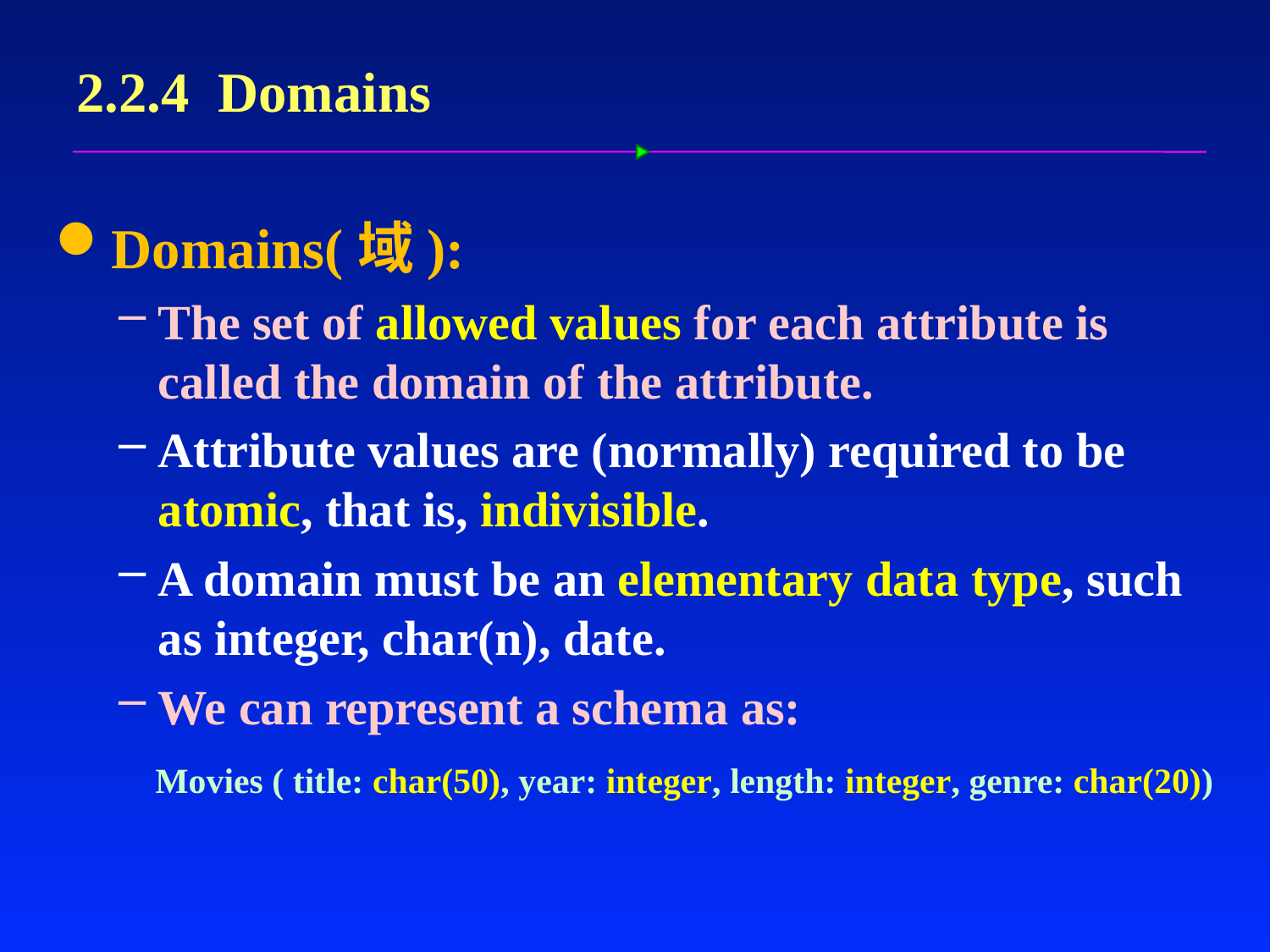

# 2.2.4  Domains

Domains(域):
The set of allowed values for each attribute is called the domain of the attribute.
Attribute values are (normally) required to be atomic, that is, indivisible.
A domain must be an elementary data type, such as integer, char(n), date.
We can represent a schema as:
   Movies ( title: char(50), year: integer, length: integer, genre: char(20))